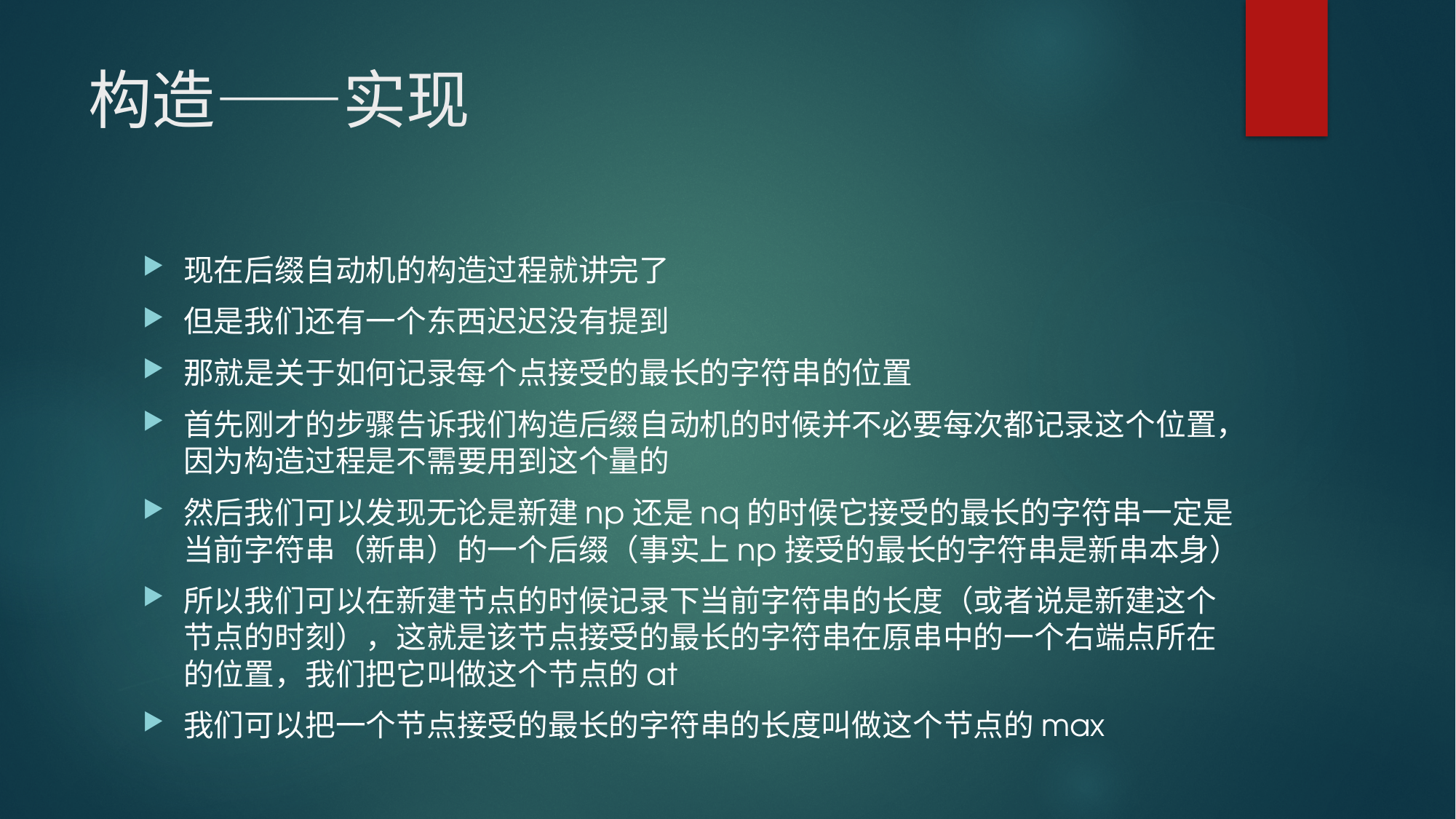

# 构造——实现
现在后缀自动机的构造过程就讲完了
但是我们还有一个东西迟迟没有提到
那就是关于如何记录每个点接受的最长的字符串的位置
首先刚才的步骤告诉我们构造后缀自动机的时候并不必要每次都记录这个位置，因为构造过程是不需要用到这个量的
然后我们可以发现无论是新建np还是nq的时候它接受的最长的字符串一定是当前字符串（新串）的一个后缀（事实上np接受的最长的字符串是新串本身）
所以我们可以在新建节点的时候记录下当前字符串的长度（或者说是新建这个节点的时刻），这就是该节点接受的最长的字符串在原串中的一个右端点所在的位置，我们把它叫做这个节点的at
我们可以把一个节点接受的最长的字符串的长度叫做这个节点的max